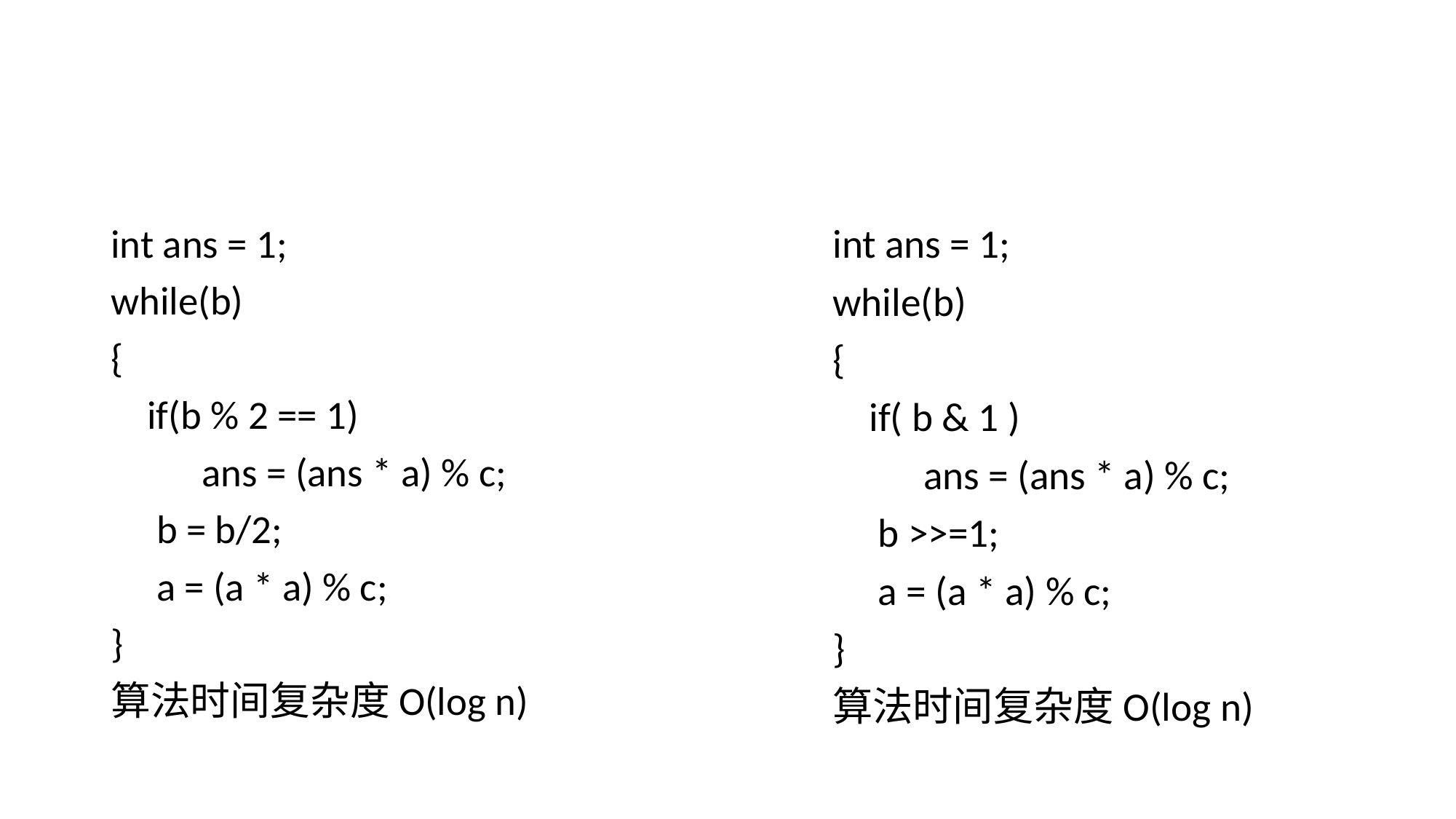

#
int ans = 1;
while(b)
{
    if(b % 2 == 1)
          ans = (ans * a) % c;
     b = b/2;
     a = (a * a) % c;
}
算法时间复杂度O(log n)

int ans = 1;
while(b)
{
    if( b & 1 )
          ans = (ans * a) % c;
     b >>=1;
     a = (a * a) % c;
}
算法时间复杂度O(log n)